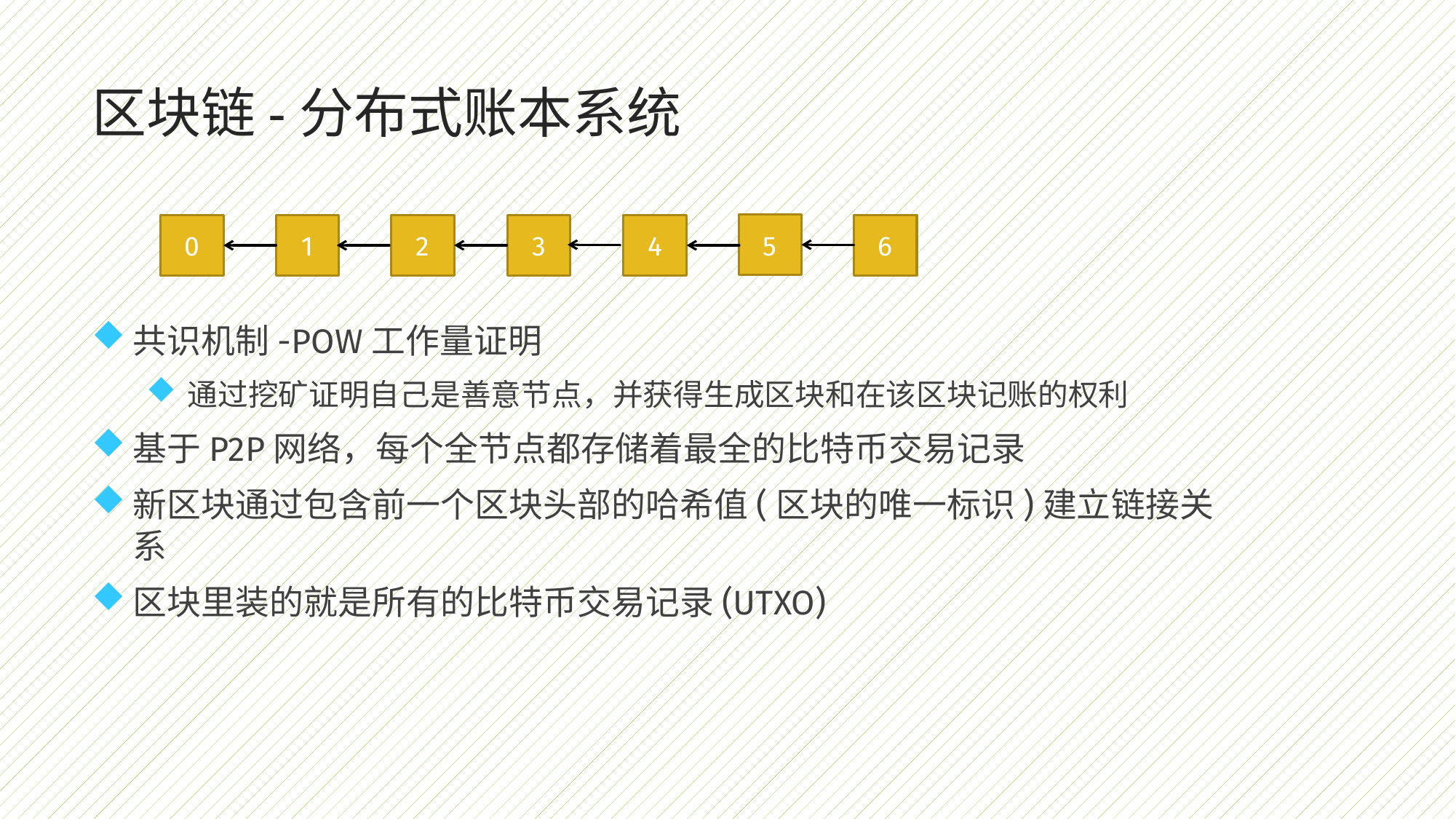

# 区块链-分布式账本系统

共识机制-POW工作量证明
通过挖矿证明自己是善意节点，并获得生成区块和在该区块记账的权利
基于P2P网络，每个全节点都存储着最全的比特币交易记录
新区块通过包含前一个区块头部的哈希值(区块的唯一标识)建立链接关系
区块里装的就是所有的比特币交易记录(UTXO)

5
0
1
2
3
4
6